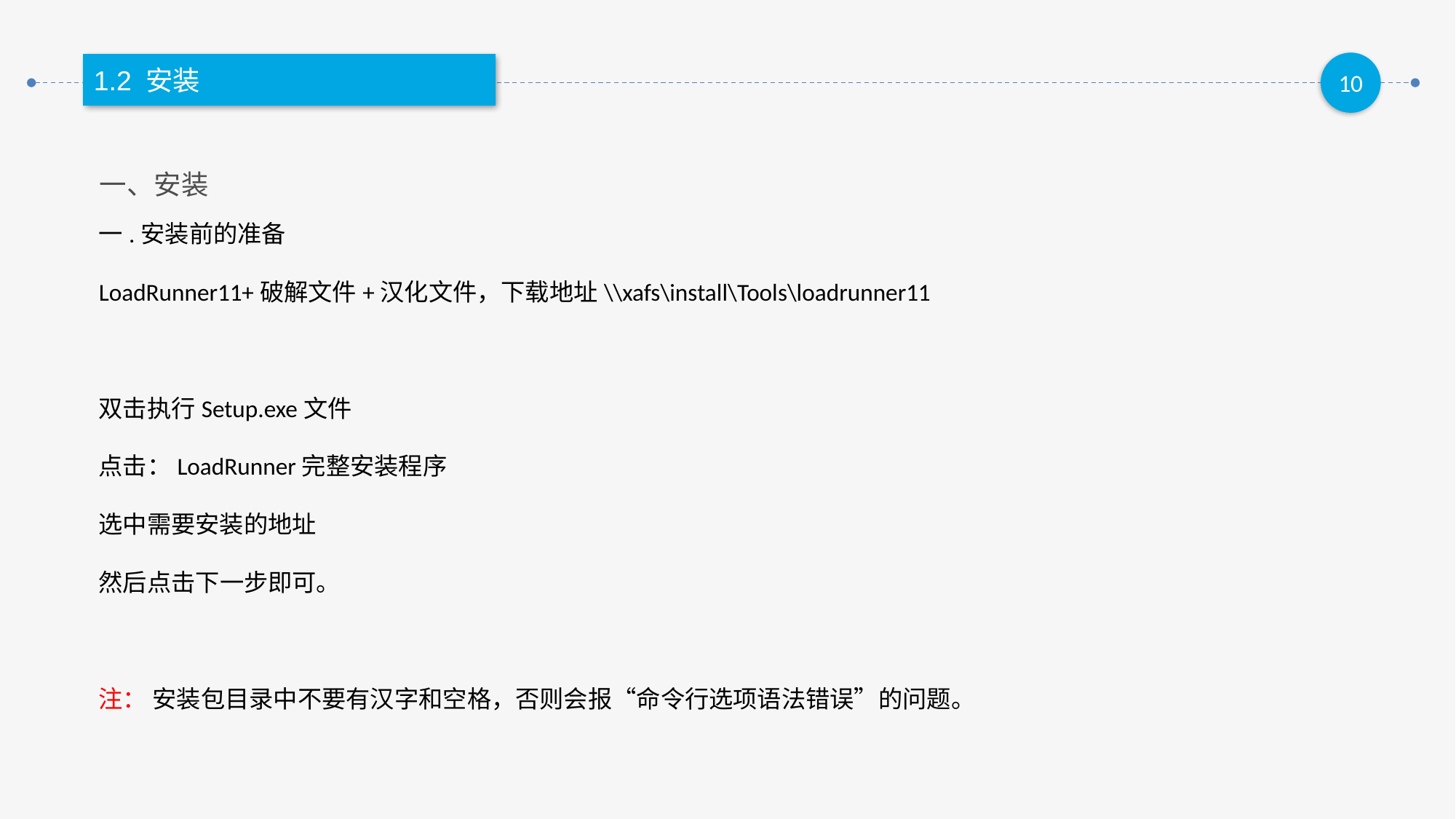

1.2 安装
一、安装
一.安装前的准备

LoadRunner11+破解文件+汉化文件，下载地址\\xafs\install\Tools\loadrunner11

双击执行Setup.exe文件
点击：LoadRunner完整安装程序
选中需要安装的地址
然后点击下一步即可。

注： 安装包目录中不要有汉字和空格，否则会报“命令行选项语法错误”的问题。